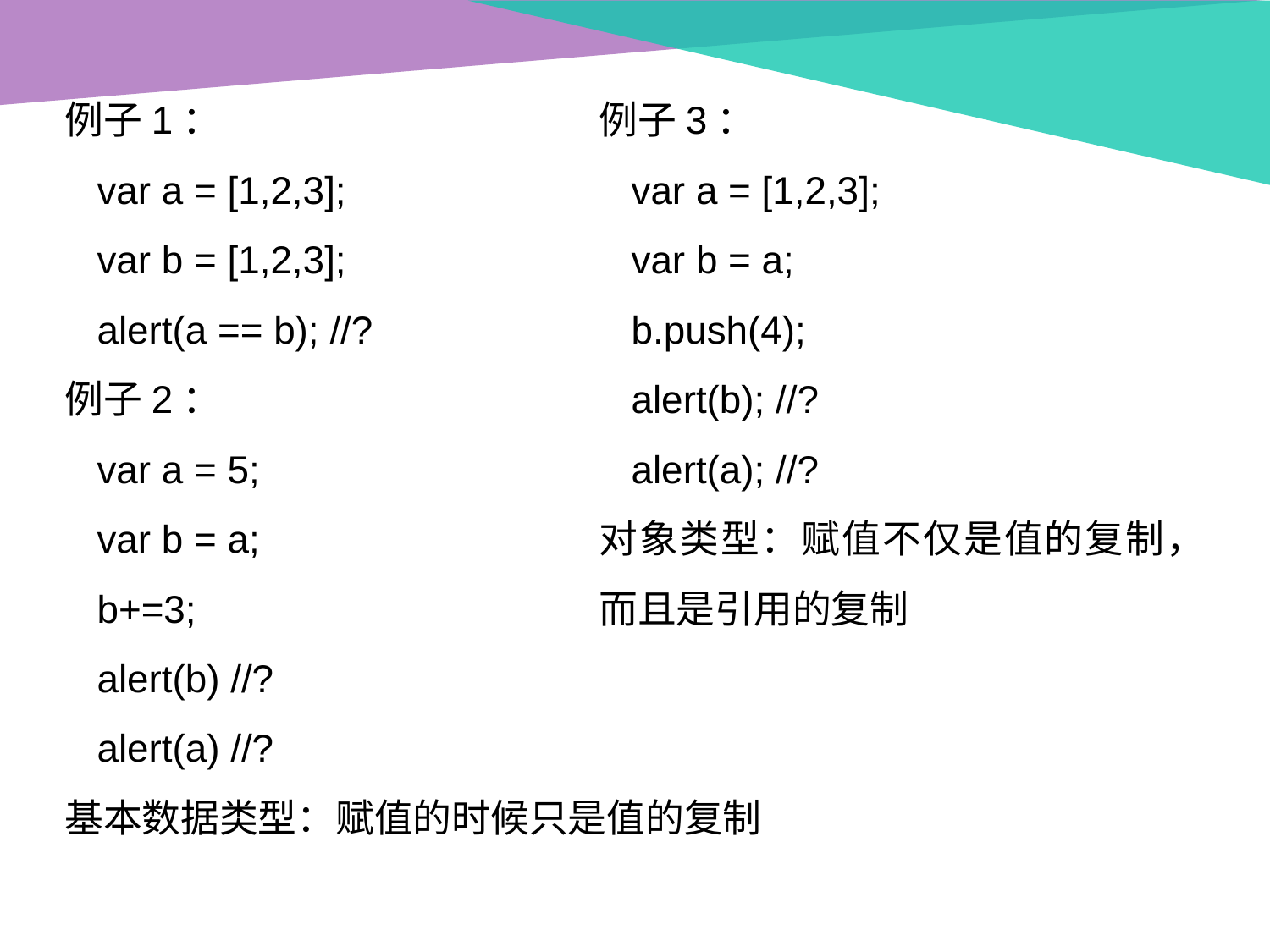

例子1：
   var a = [1,2,3];
   var b = [1,2,3];
   alert(a == b); //?
例子2：
   var a = 5;
   var b = a;
   b+=3;
   alert(b) //?
   alert(a) //?
基本数据类型：赋值的时候只是值的复制

例子3：
   var a = [1,2,3];
   var b = a;
   b.push(4);
   alert(b); //?
   alert(a); //?
对象类型：赋值不仅是值的复制，而且是引用的复制